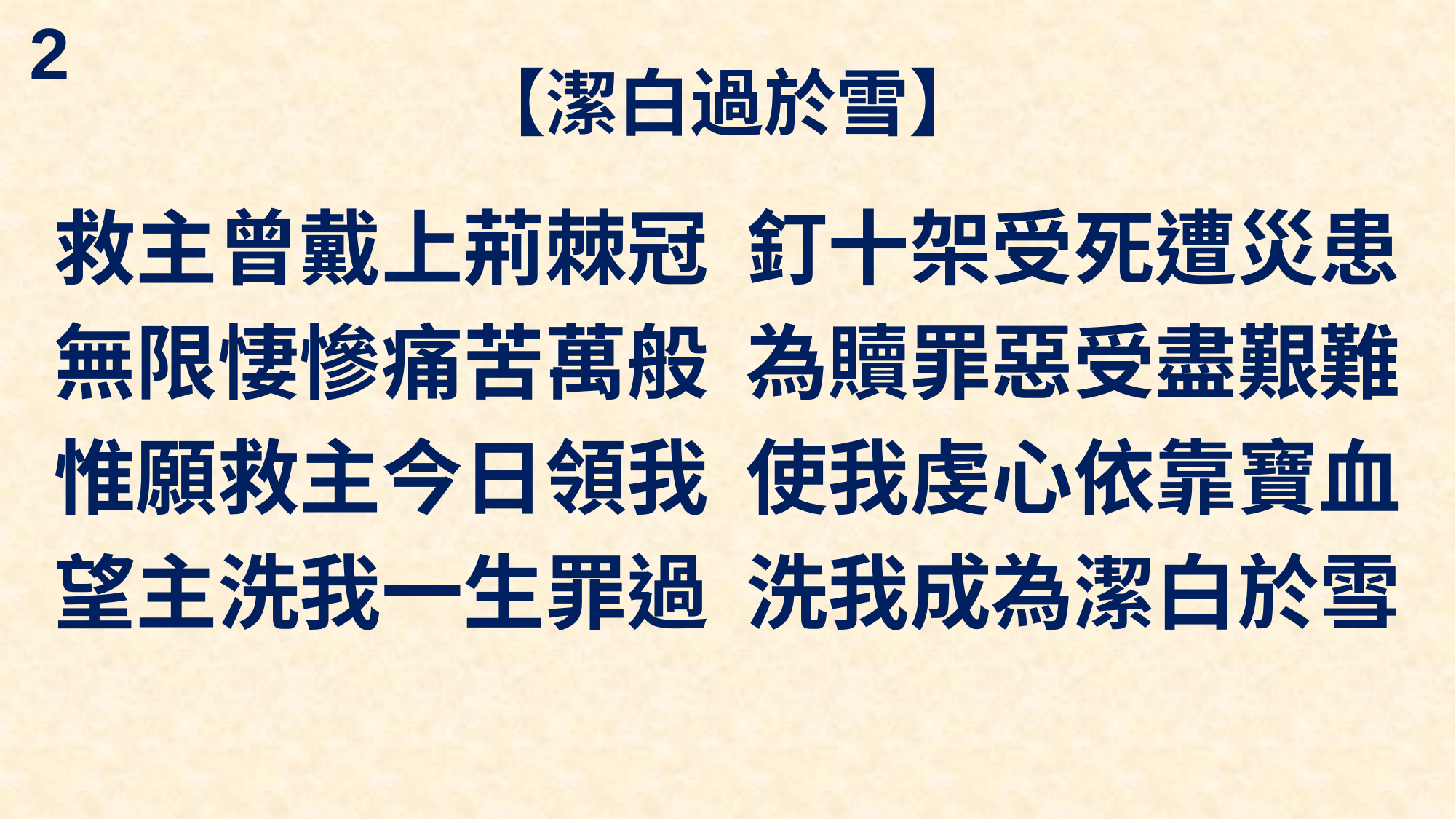

2
# 【潔白過於雪】
救主曾戴上荊棘冠  釘十架受死遭災患
無限悽慘痛苦萬般  為贖罪惡受盡艱難
惟願救主今日領我  使我虔心依靠寶血
望主洗我一生罪過  洗我成為潔白於雪